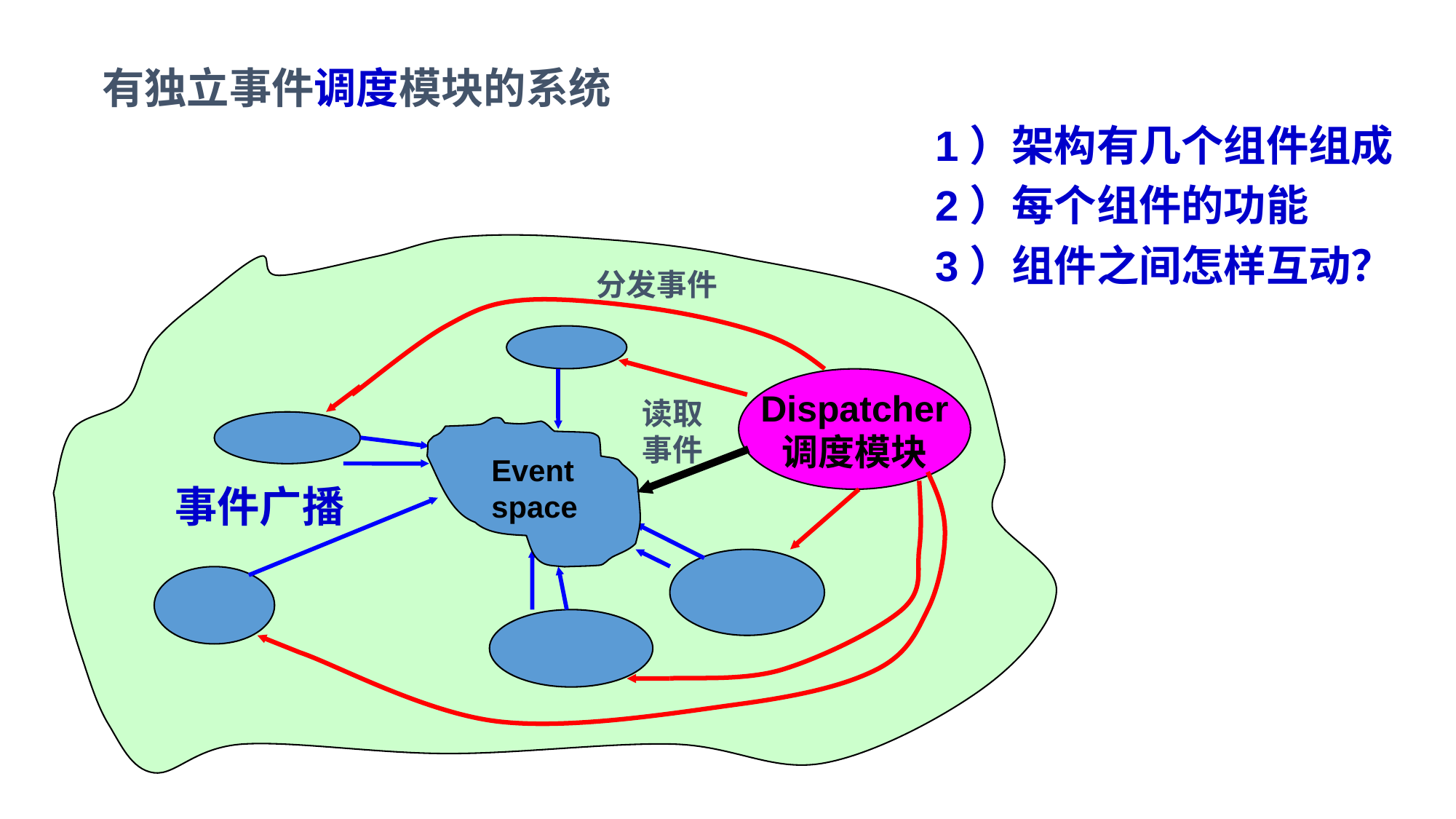

有独立事件调度模块的系统
1）架构有几个组件组成
2）每个组件的功能
3）组件之间怎样互动？

分发事件

Dispatcher
调度模块

读取
事件

Event space

事件广播